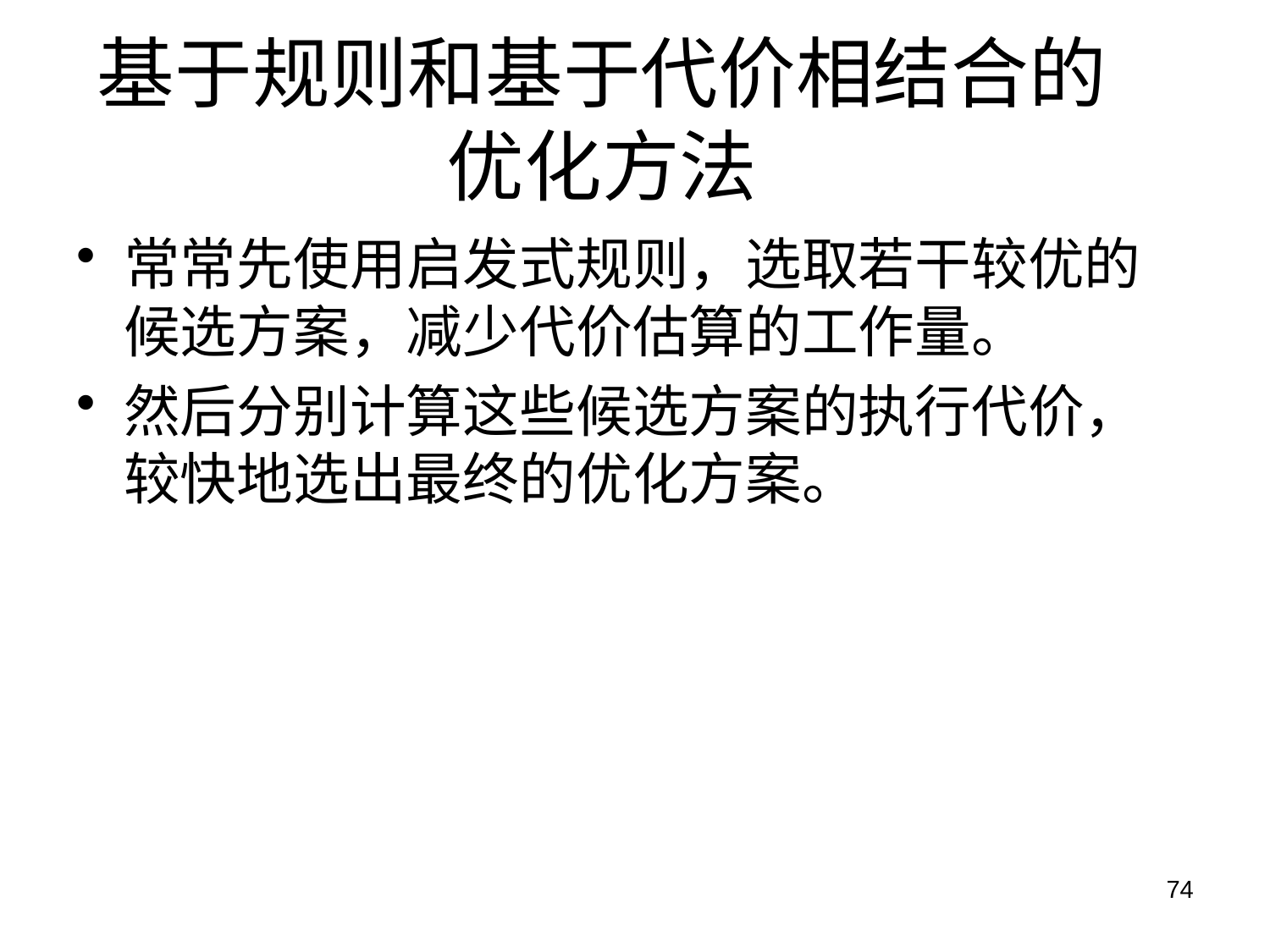

# 基于规则和基于代价相结合的优化方法
常常先使用启发式规则，选取若干较优的候选方案，减少代价估算的工作量。
然后分别计算这些候选方案的执行代价，较快地选出最终的优化方案。
74